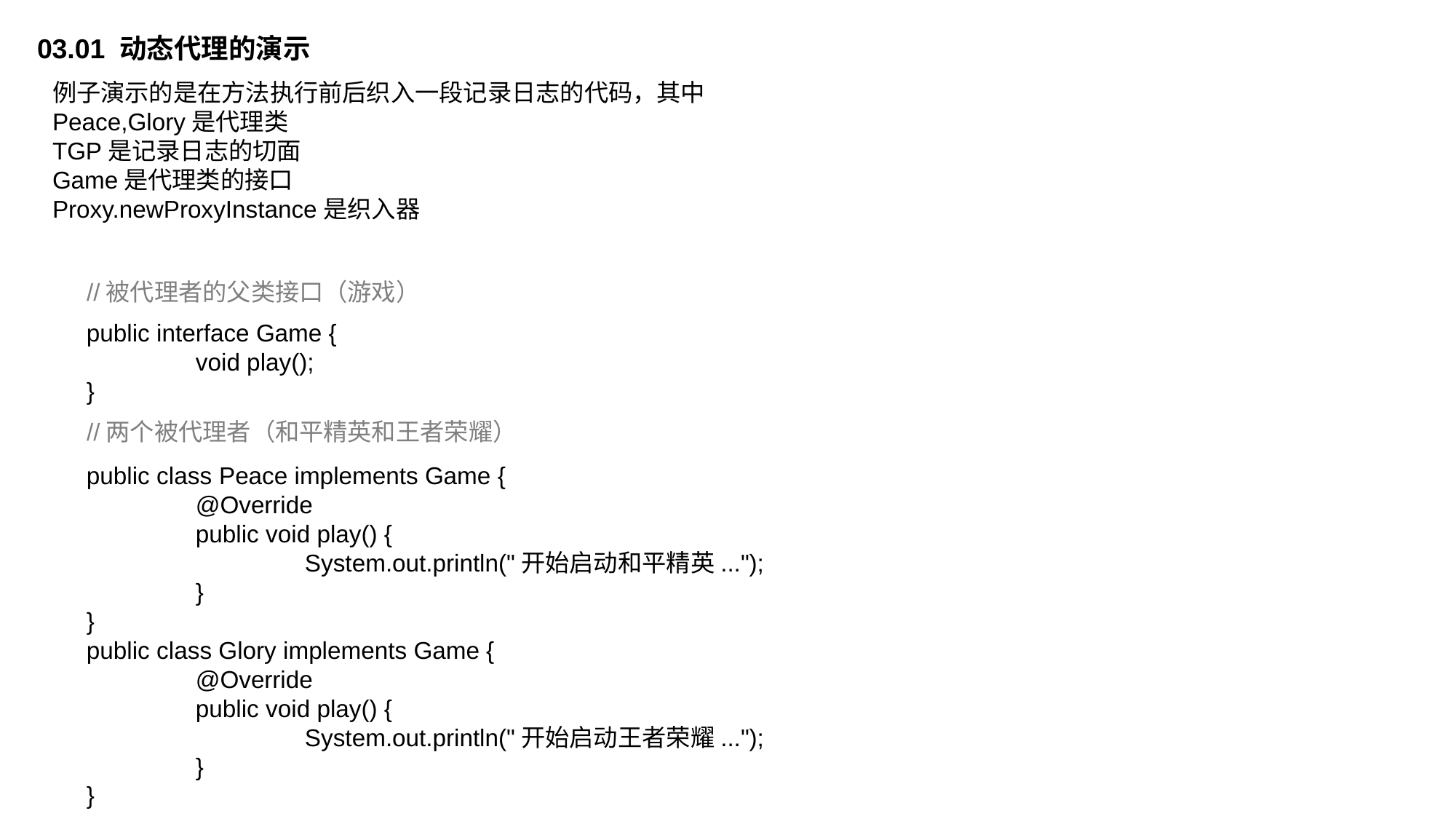

03.01 动态代理的演示
例子演示的是在方法执行前后织入一段记录日志的代码，其中
Peace,Glory是代理类
TGP是记录日志的切面
Game是代理类的接口
Proxy.newProxyInstance是织入器
//被代理者的父类接口（游戏）
public interface Game {
	void play();
}
//两个被代理者（和平精英和王者荣耀）
public class Peace implements Game {
 	@Override
	public void play() {
		System.out.println("开始启动和平精英...");
	}
}
public class Glory implements Game {
 	@Override
	public void play() {
		System.out.println("开始启动王者荣耀...");
	}
}